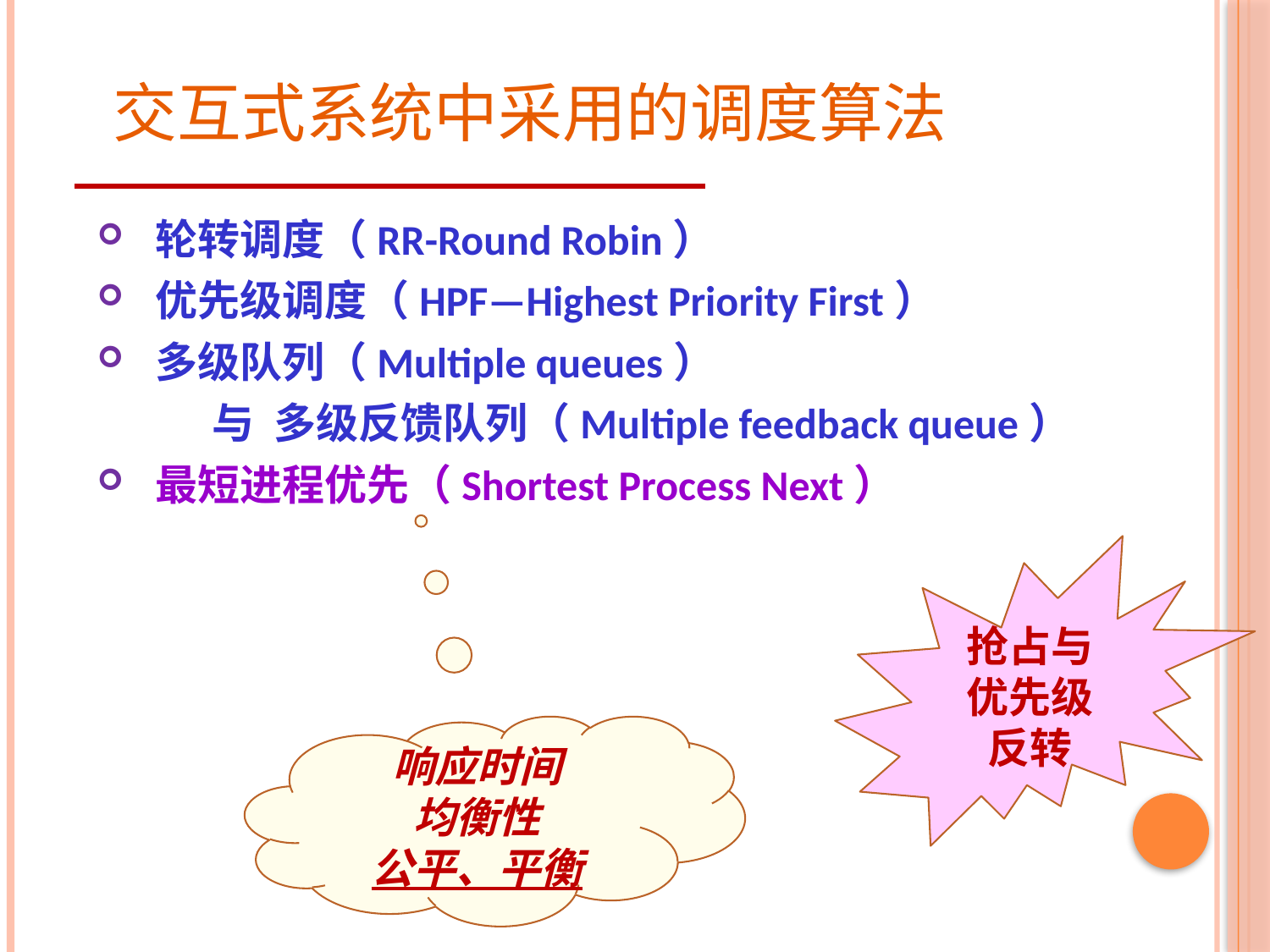

# 交互式系统中采用的调度算法
 轮转调度（RR-Round Robin）
 优先级调度（HPF—Highest Priority First）
 多级队列（Multiple queues）
           与  多级反馈队列（Multiple feedback queue）
 最短进程优先（Shortest Process Next）

抢占与
优先级反转
响应时间
均衡性
公平、平衡